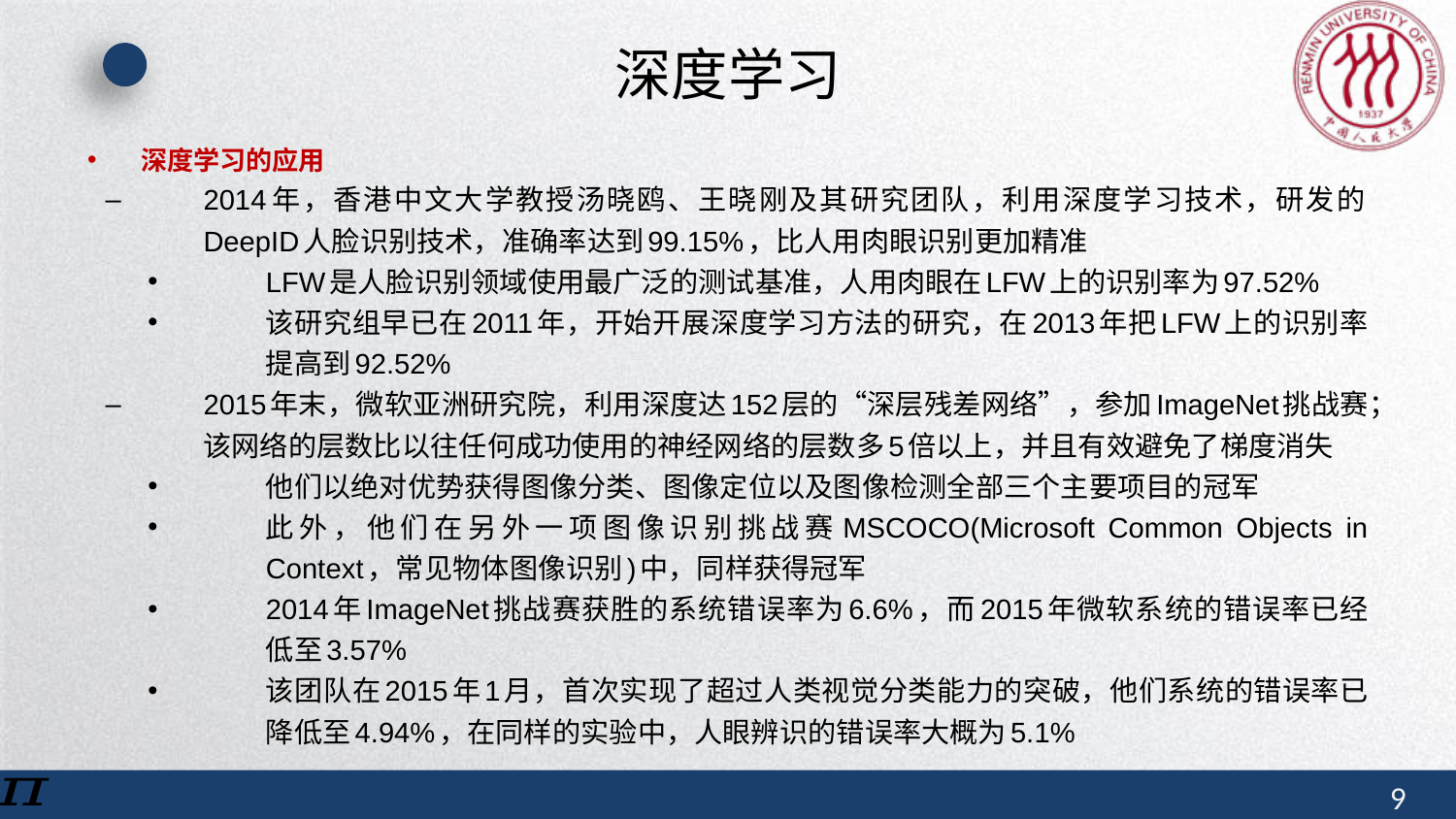

# 深度学习
深度学习的应用
2014年，香港中文大学教授汤晓鸥、王晓刚及其研究团队，利用深度学习技术，研发的DeepID人脸识别技术，准确率达到99.15%，比人用肉眼识别更加精准
LFW是人脸识别领域使用最广泛的测试基准，人用肉眼在LFW上的识别率为97.52%
该研究组早已在2011年，开始开展深度学习方法的研究，在2013年把LFW上的识别率提高到92.52%
2015年末，微软亚洲研究院，利用深度达152层的“深层残差网络”，参加ImageNet挑战赛；该网络的层数比以往任何成功使用的神经网络的层数多5倍以上，并且有效避免了梯度消失
他们以绝对优势获得图像分类、图像定位以及图像检测全部三个主要项目的冠军
此外，他们在另外一项图像识别挑战赛MSCOCO(Microsoft Common Objects in Context，常见物体图像识别)中，同样获得冠军
2014年ImageNet挑战赛获胜的系统错误率为6.6%，而2015年微软系统的错误率已经低至3.57%
该团队在2015年1月，首次实现了超过人类视觉分类能力的突破，他们系统的错误率已降低至4.94%，在同样的实验中，人眼辨识的错误率大概为5.1%